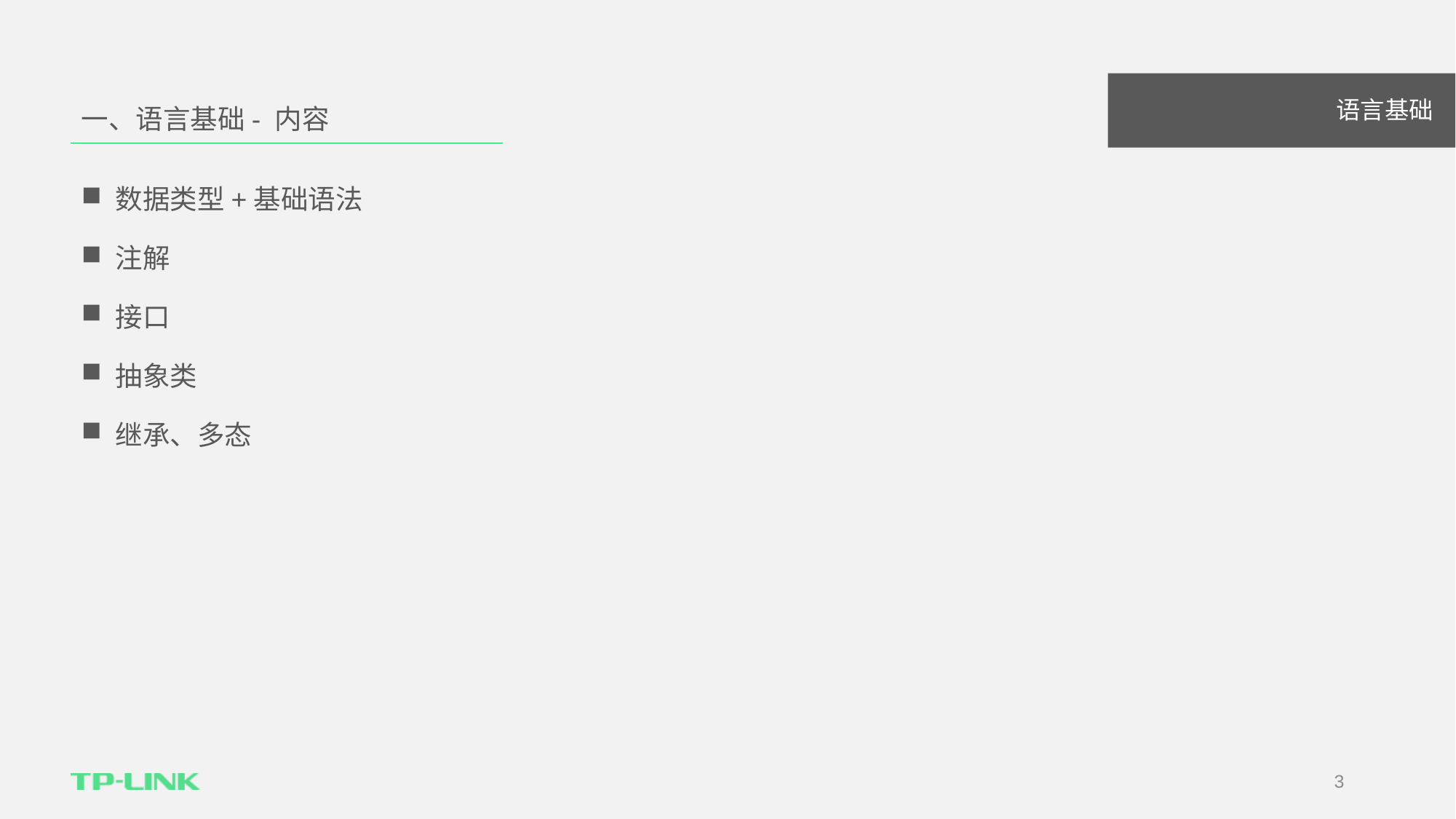

语言基础
# 一、语言基础- 内容
数据类型+基础语法

注解

接口

抽象类

继承、多态

3